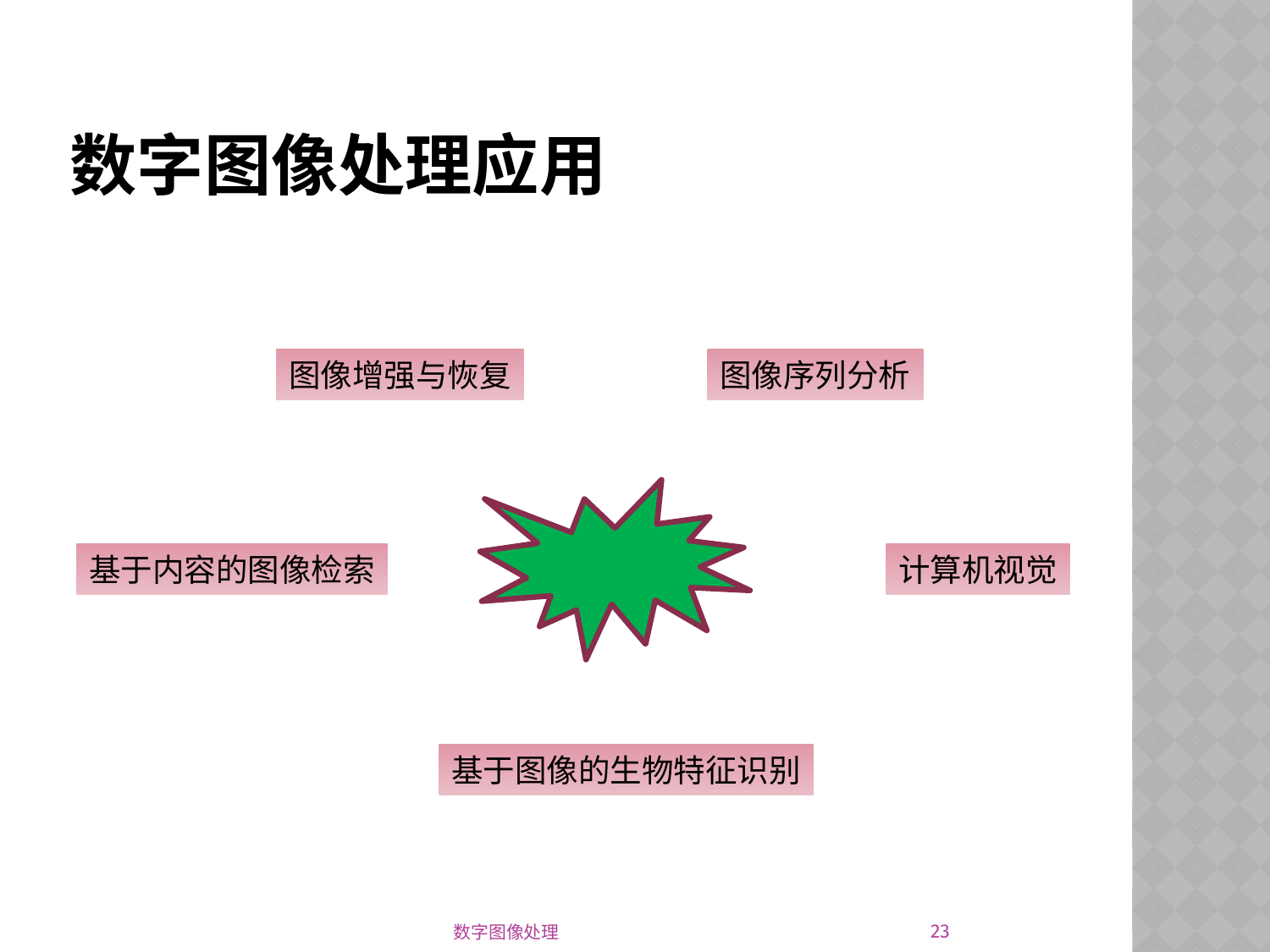

# 数字图像处理应用
图像增强与恢复
图像序列分析

基于内容的图像检索
计算机视觉
基于图像的生物特征识别
23
数字图像处理